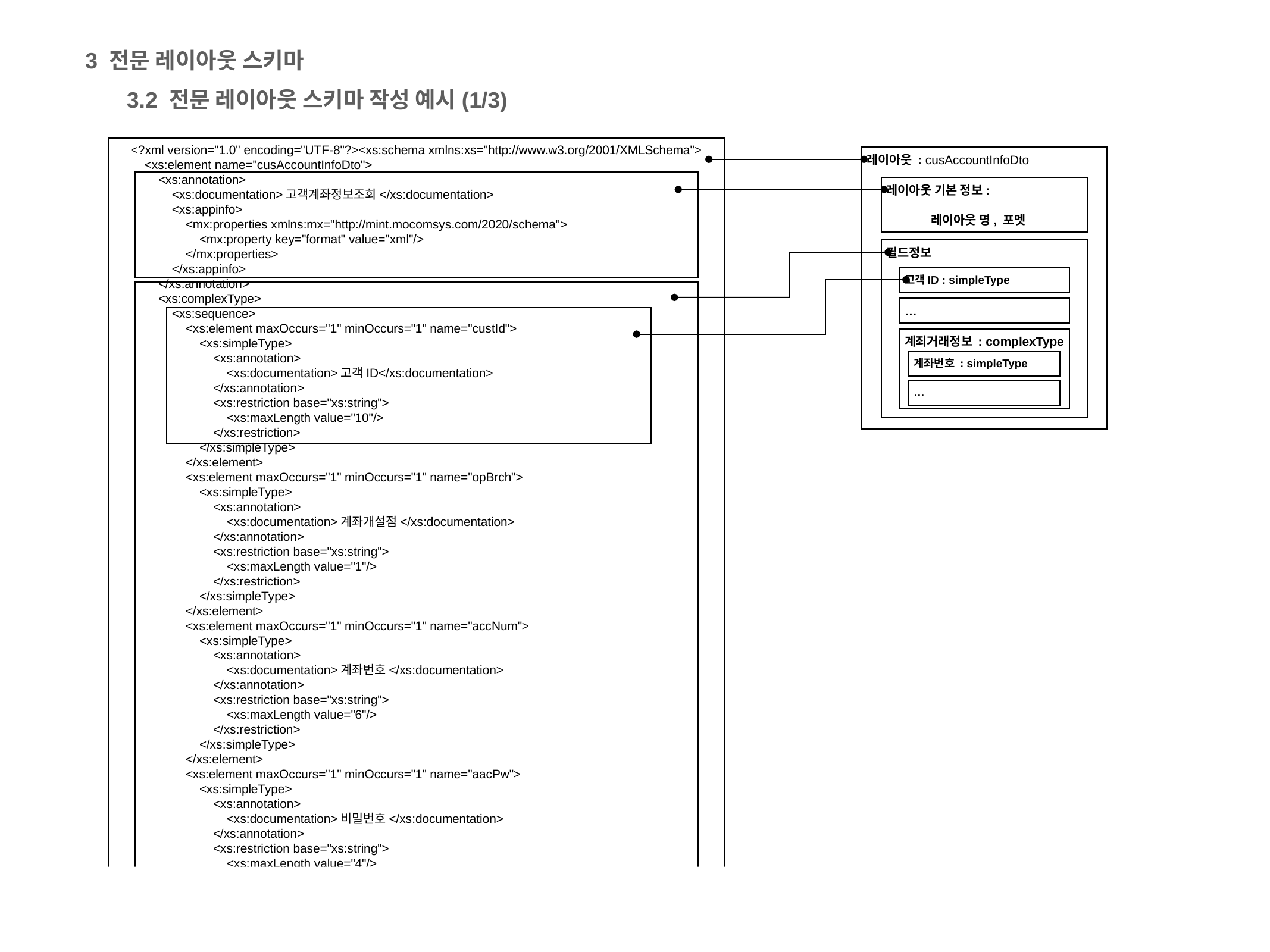

3 전문 레이아웃 스키마
3.2 전문 레이아웃 스키마 작성 예시(1/3)
<?xml version="1.0" encoding="UTF-8"?><xs:schema xmlns:xs="http://www.w3.org/2001/XMLSchema">
    <xs:element name="cusAccountInfoDto">
        <xs:annotation>
            <xs:documentation>고객계좌정보조회</xs:documentation>
            <xs:appinfo>
                <mx:properties xmlns:mx="http://mint.mocomsys.com/2020/schema">
                    <mx:property key="format" value="xml"/>
                </mx:properties>
            </xs:appinfo>
        </xs:annotation>
        <xs:complexType>
            <xs:sequence>
                <xs:element maxOccurs="1" minOccurs="1" name="custId">
                    <xs:simpleType>
                        <xs:annotation>
                            <xs:documentation>고객ID</xs:documentation>
                        </xs:annotation>
                        <xs:restriction base="xs:string">
                            <xs:maxLength value="10"/>
                        </xs:restriction>
                    </xs:simpleType>
                </xs:element>
                <xs:element maxOccurs="1" minOccurs="1" name="opBrch">
                    <xs:simpleType>
                        <xs:annotation>
                            <xs:documentation>계좌개설점</xs:documentation>
                        </xs:annotation>
                        <xs:restriction base="xs:string">
                            <xs:maxLength value="1"/>
                        </xs:restriction>
                    </xs:simpleType>
                </xs:element>
                <xs:element maxOccurs="1" minOccurs="1" name="accNum">
                    <xs:simpleType>
                        <xs:annotation>
                            <xs:documentation>계좌번호</xs:documentation>
                        </xs:annotation>
                        <xs:restriction base="xs:string">
                            <xs:maxLength value="6"/>
                        </xs:restriction>
                    </xs:simpleType>
                </xs:element>
                <xs:element maxOccurs="1" minOccurs="1" name="aacPw">
                    <xs:simpleType>
                        <xs:annotation>
                            <xs:documentation>비밀번호</xs:documentation>
                        </xs:annotation>
                        <xs:restriction base="xs:string">
                            <xs:maxLength value="4"/>
                        </xs:restriction>
                    </xs:simpleType>
                </xs:element>

레이아웃 : cusAccountInfoDto
레이아웃 기본 정보:

레이아웃 명, 포멧
필드정보
고객ID : simpleType
…
계죄거래정보 : complexType
계좌번호 : simpleType
…